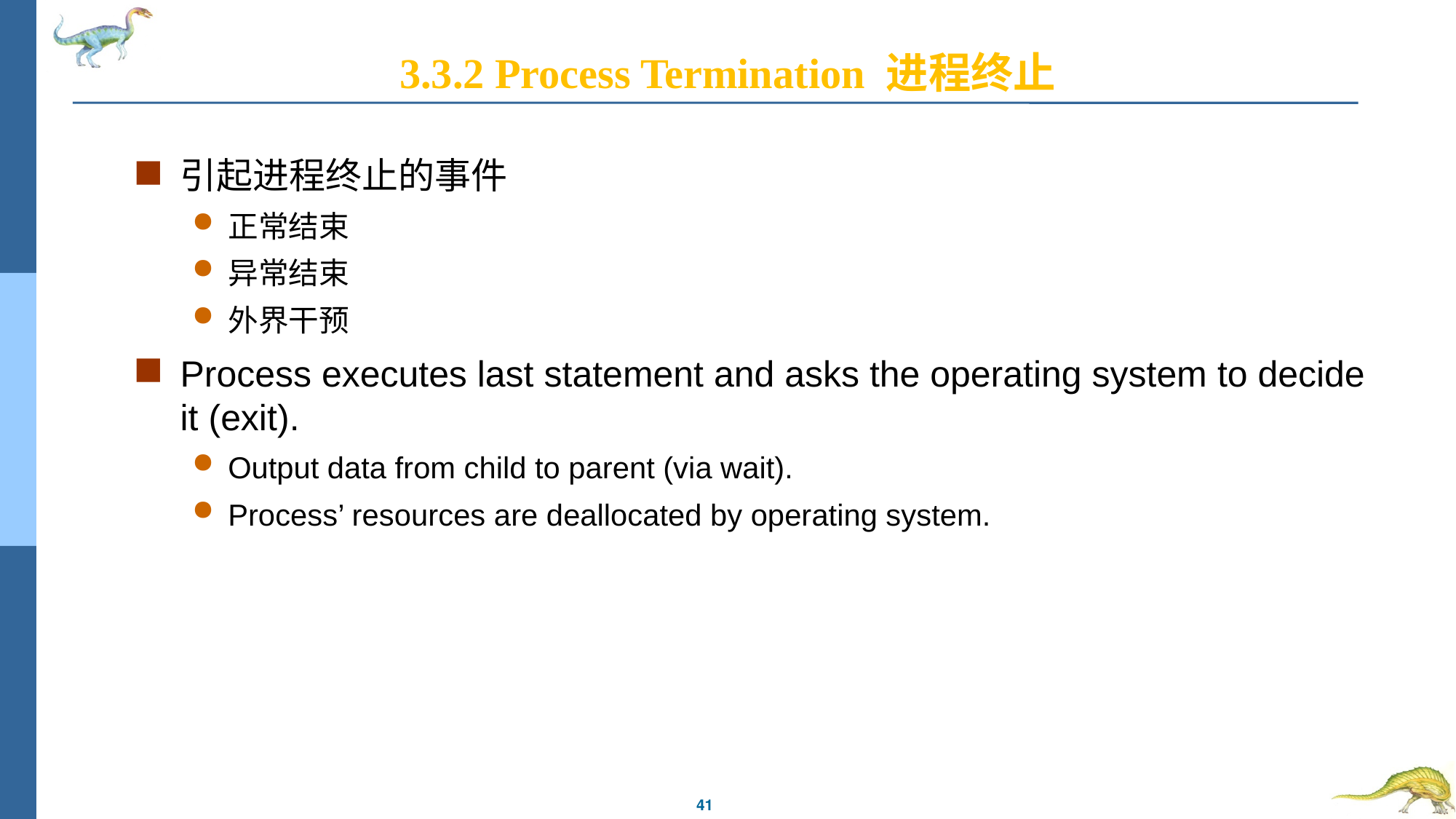

# 3.3.2 Process Termination 进程终止
引起进程终止的事件
正常结束
异常结束
外界干预
Process executes last statement and asks the operating system to decide it (exit).
Output data from child to parent (via wait).
Process’ resources are deallocated by operating system.